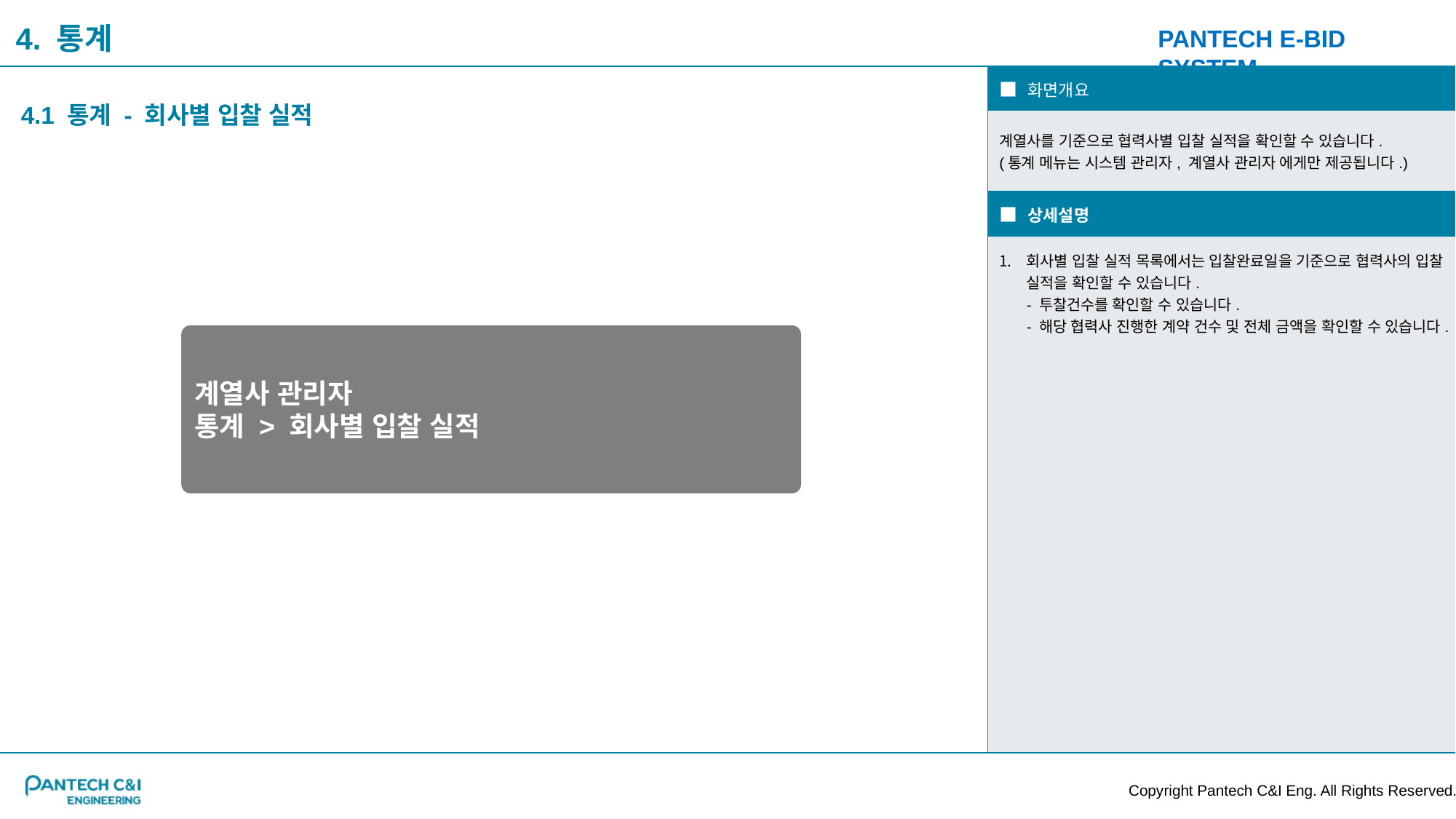

4. 통계
| ■ 화면개요 |
| --- |
| 계열사를 기준으로 협력사별 입찰 실적을 확인할 수 있습니다. (통계 메뉴는 시스템 관리자, 계열사 관리자 에게만 제공됩니다.) |
| ■ 상세설명 |
| 회사별 입찰 실적 목록에서는 입찰완료일을 기준으로 협력사의 입찰 실적을 확인할 수 있습니다. - 투찰건수를 확인할 수 있습니다. - 해당 협력사 진행한 계약 건수 및 전체 금액을 확인할 수 있습니다. |
4.1 통계 - 회사별 입찰 실적
계열사 관리자
통계 > 회사별 입찰 실적